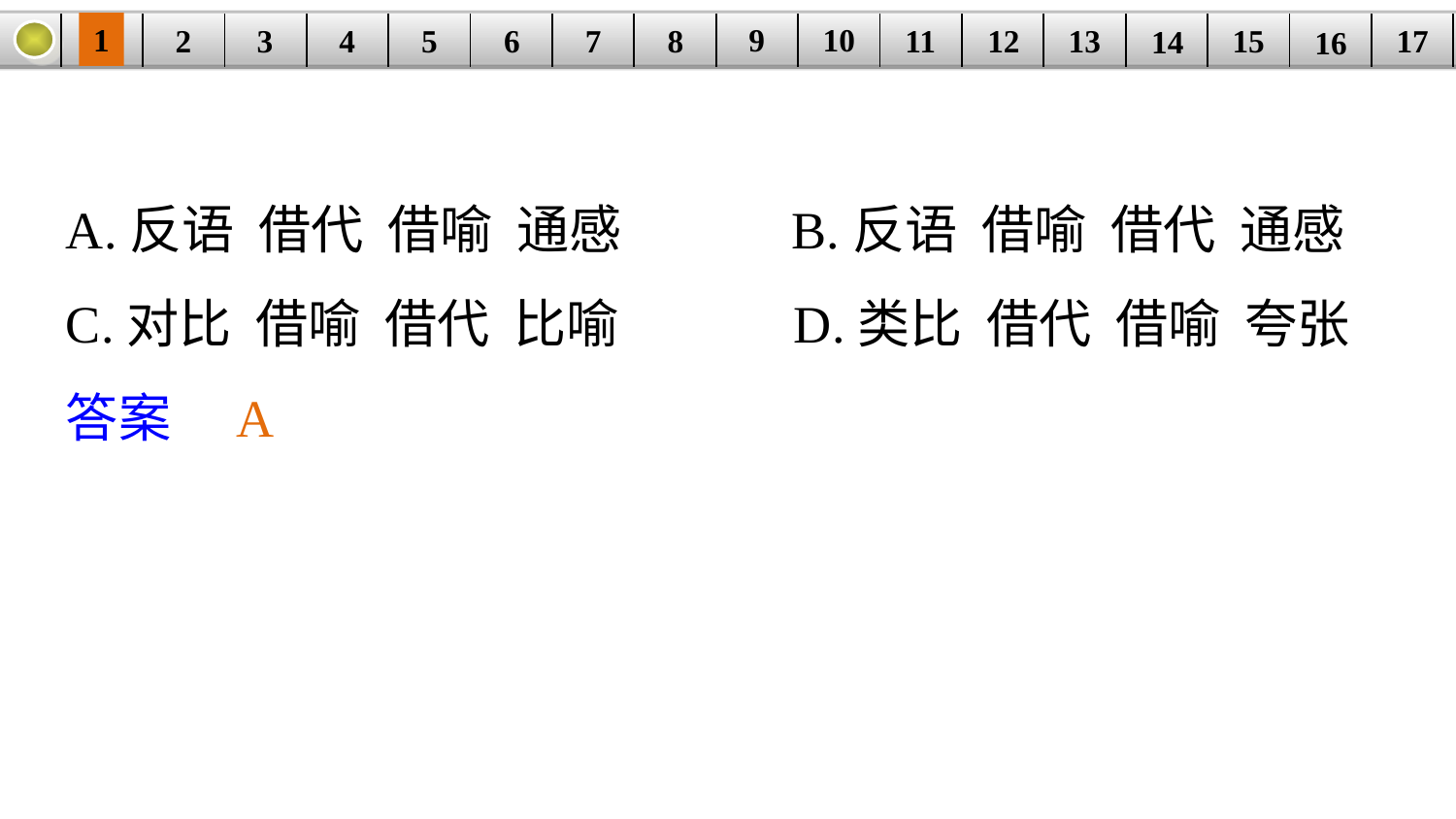

9
10
1
3
4
5
6
8
11
2
17
12
15
|  |  |  |  |  |  |  |  |  |  |  |  |  |  |  |  |  |
| --- | --- | --- | --- | --- | --- | --- | --- | --- | --- | --- | --- | --- | --- | --- | --- | --- |
7
13
14
16

A.反语  借代  借喻  通感	           B.反语  借喻  借代  通感
C.对比  借喻  借代  比喻		D.类比  借代  借喻  夸张
答案　A